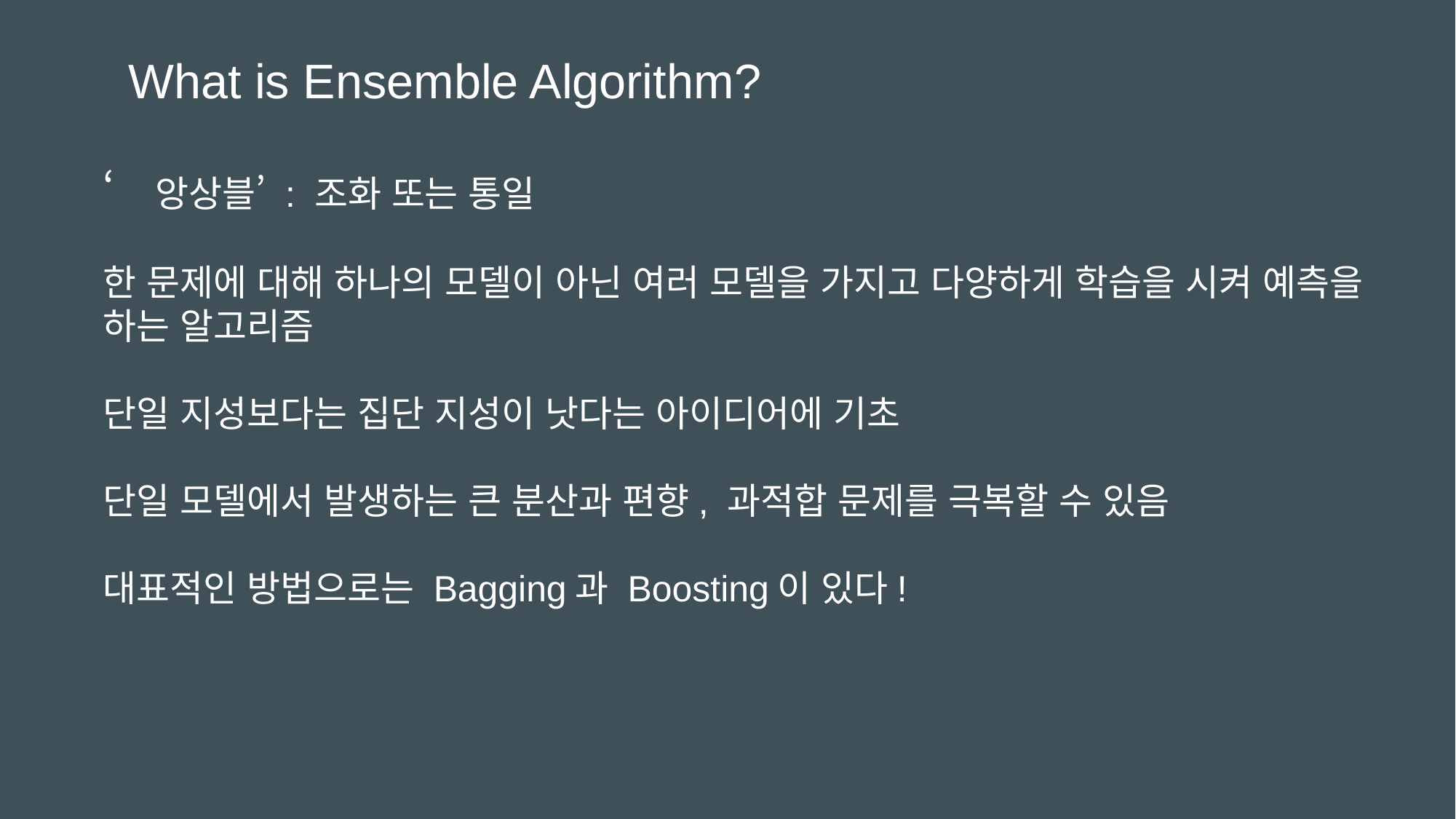

What is Ensemble Algorithm?
‘앙상블’ : 조화 또는 통일

한 문제에 대해 하나의 모델이 아닌 여러 모델을 가지고 다양하게 학습을 시켜 예측을 하는 알고리즘

단일 지성보다는 집단 지성이 낫다는 아이디어에 기초

단일 모델에서 발생하는 큰 분산과 편향, 과적합 문제를 극복할 수 있음

대표적인 방법으로는 Bagging과 Boosting이 있다!